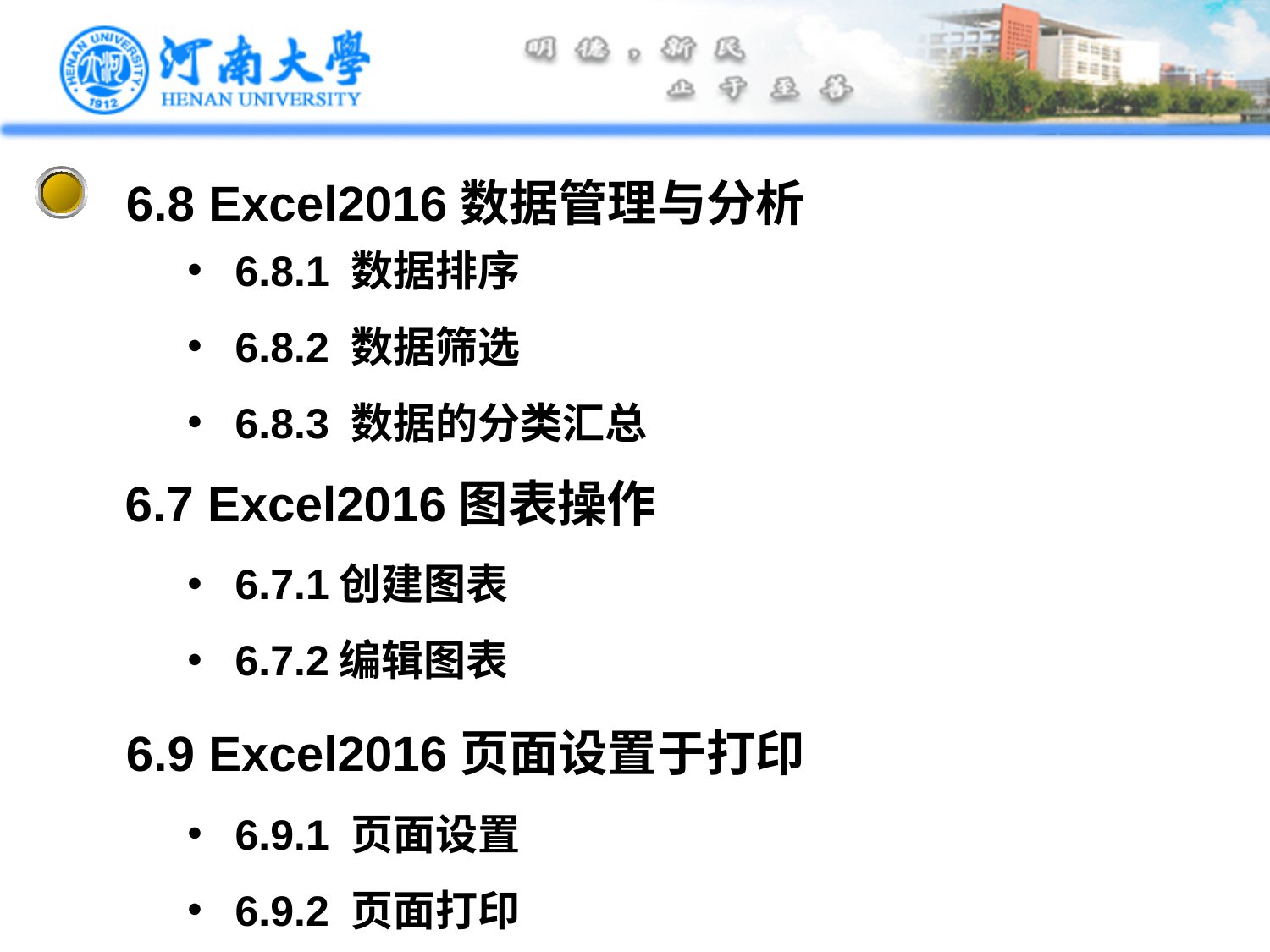

6.8 Excel2016数据管理与分析

6.8.1 数据排序
6.8.2 数据筛选
6.8.3 数据的分类汇总
6.7 Excel2016图表操作
6.7.1创建图表
6.7.2编辑图表
6.9 Excel2016页面设置于打印
6.9.1 页面设置
6.9.2 页面打印